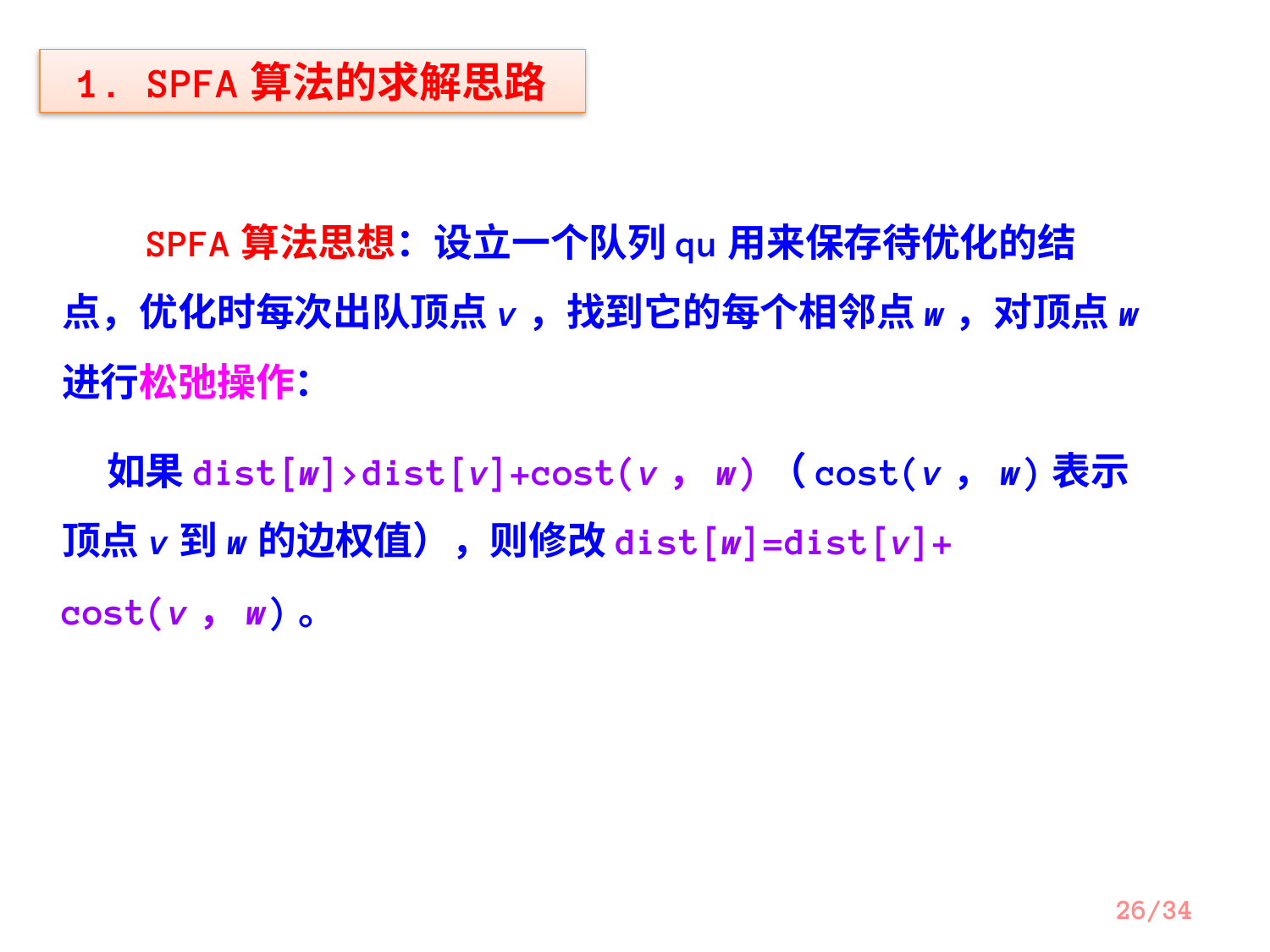

1. SPFA算法的求解思路
    SPFA算法思想：设立一个队列qu用来保存待优化的结点，优化时每次出队顶点v，找到它的每个相邻点w，对顶点w进行松弛操作：
    如果dist[w]>dist[v]+cost(v，w)（cost(v，w)表示顶点v到w的边权值），则修改dist[w]=dist[v]+ cost(v，w)。
26/34